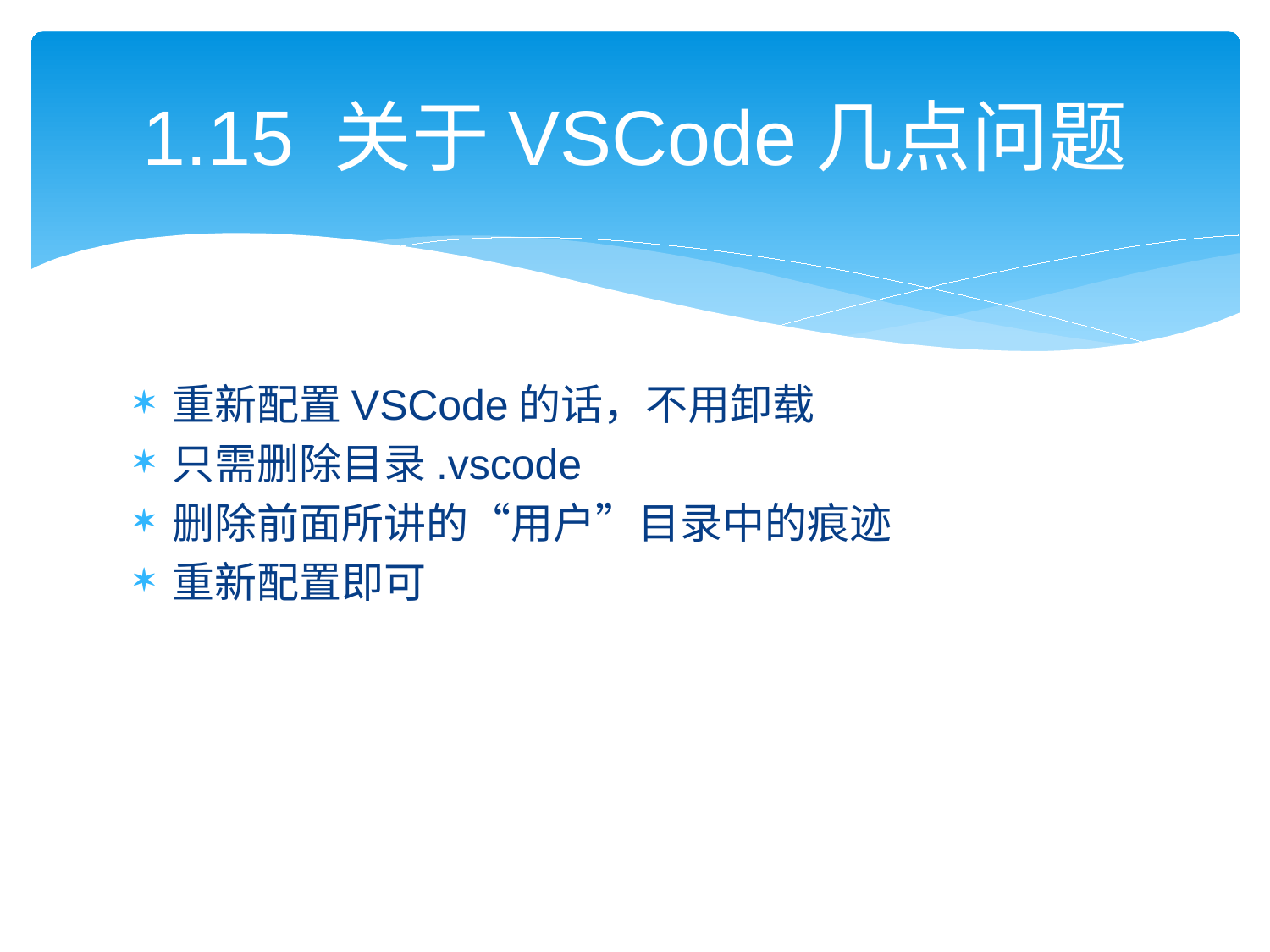

# 1.15 关于VSCode几点问题
重新配置VSCode的话，不用卸载
只需删除目录.vscode
删除前面所讲的“用户”目录中的痕迹
重新配置即可